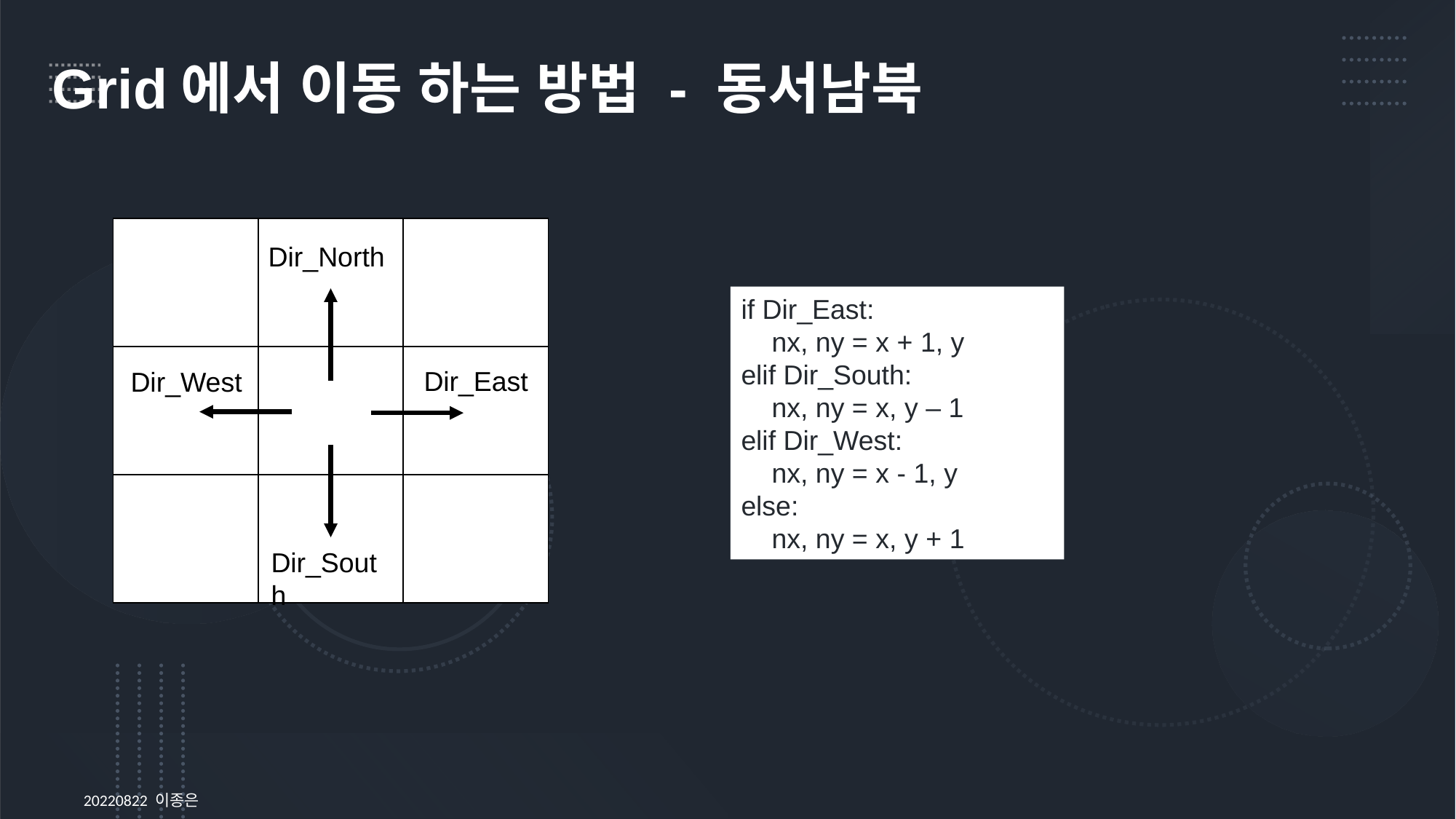

Grid에서 이동 하는 방법 - 동서남북

|  |  |  |
| --- | --- | --- |
|  |  |  |
|  |  |  |
Dir_North

if Dir_East:
    nx, ny = x + 1, y
elif Dir_South:
    nx, ny = x, y – 1
elif Dir_West:
    nx, ny = x - 1, y
else:
    nx, ny = x, y + 1
Dir_East
Dir_West
Dir_South

20220822 이종은